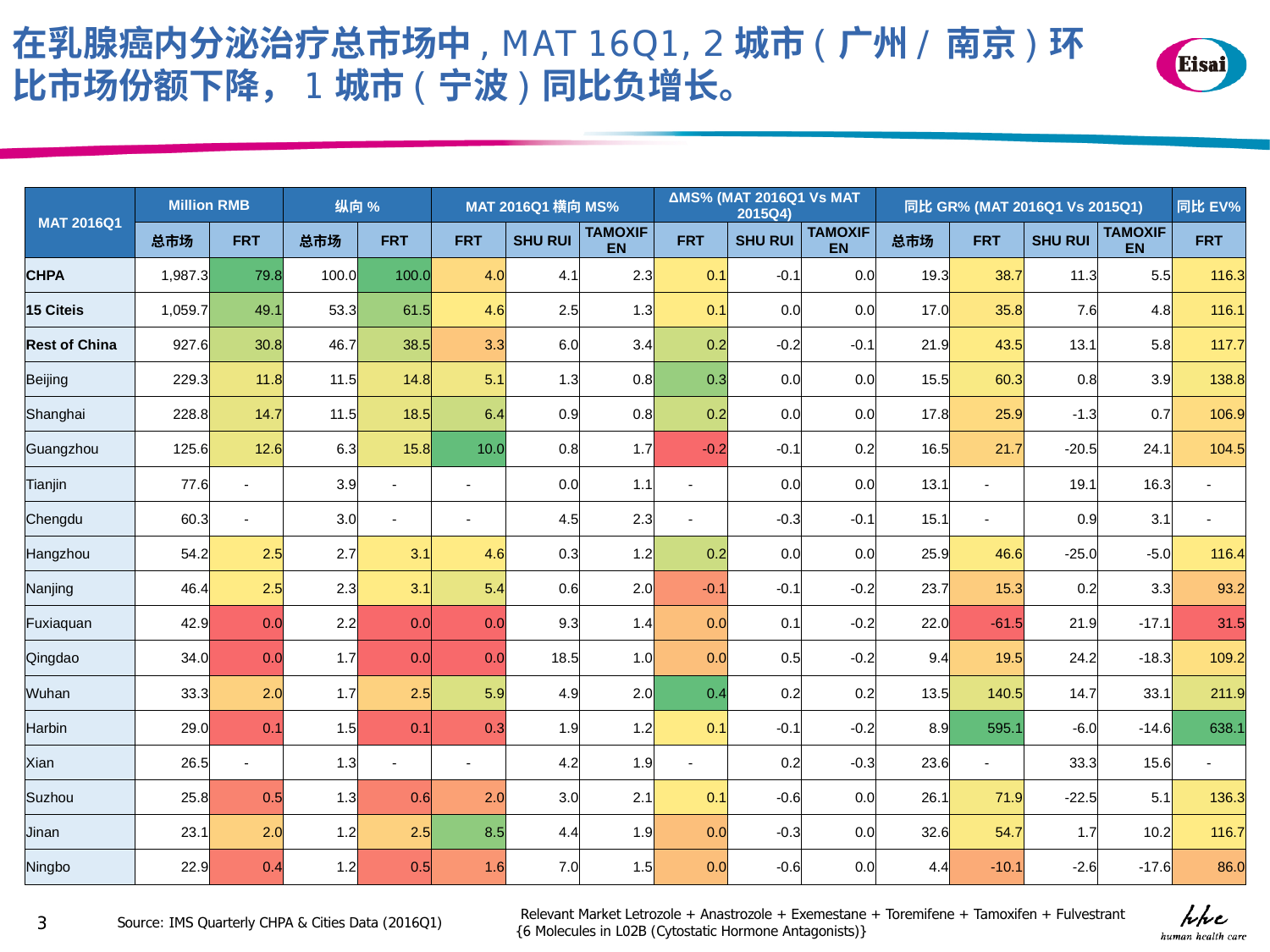

在乳腺癌内分泌治疗总市场中, MAT 16Q1, 2城市(广州/南京)环比市场份额下降，1城市(宁波)同比负增长。
| MAT 2016Q1 | Million RMB |  | 纵向% |  | MAT 2016Q1横向MS% |  |  | ΔMS% (MAT 2016Q1 Vs MAT 2015Q4) |  |  | 同比GR% (MAT 2016Q1 Vs 2015Q1) |  |  |  | 同比EV% |
| --- | --- | --- | --- | --- | --- | --- | --- | --- | --- | --- | --- | --- | --- | --- | --- |
|  | 总市场 | FRT | 总市场 | FRT | FRT | SHU RUI | TAMOXIFEN | FRT | SHU RUI | TAMOXIFEN | 总市场 | FRT | SHU RUI | TAMOXIFEN | FRT |
| CHPA | 1,987.3 | 79.8 | 100.0 | 100.0 | 4.0 | 4.1 | 2.3 | 0.1 | -0.1 | 0.0 | 19.3 | 38.7 | 11.3 | 5.5 | 116.3 |
| 15 Citeis | 1,059.7 | 49.1 | 53.3 | 61.5 | 4.6 | 2.5 | 1.3 | 0.1 | 0.0 | 0.0 | 17.0 | 35.8 | 7.6 | 4.8 | 116.1 |
| Rest of China | 927.6 | 30.8 | 46.7 | 38.5 | 3.3 | 6.0 | 3.4 | 0.2 | -0.2 | -0.1 | 21.9 | 43.5 | 13.1 | 5.8 | 117.7 |
| Beijing | 229.3 | 11.8 | 11.5 | 14.8 | 5.1 | 1.3 | 0.8 | 0.3 | 0.0 | 0.0 | 15.5 | 60.3 | 0.8 | 3.9 | 138.8 |
| Shanghai | 228.8 | 14.7 | 11.5 | 18.5 | 6.4 | 0.9 | 0.8 | 0.2 | 0.0 | 0.0 | 17.8 | 25.9 | -1.3 | 0.7 | 106.9 |
| Guangzhou | 125.6 | 12.6 | 6.3 | 15.8 | 10.0 | 0.8 | 1.7 | -0.2 | -0.1 | 0.2 | 16.5 | 21.7 | -20.5 | 24.1 | 104.5 |
| Tianjin | 77.6 | - | 3.9 | - | - | 0.0 | 1.1 | - | 0.0 | 0.0 | 13.1 | - | 19.1 | 16.3 | - |
| Chengdu | 60.3 | - | 3.0 | - | - | 4.5 | 2.3 | - | -0.3 | -0.1 | 15.1 | - | 0.9 | 3.1 | - |
| Hangzhou | 54.2 | 2.5 | 2.7 | 3.1 | 4.6 | 0.3 | 1.2 | 0.2 | 0.0 | 0.0 | 25.9 | 46.6 | -25.0 | -5.0 | 116.4 |
| Nanjing | 46.4 | 2.5 | 2.3 | 3.1 | 5.4 | 0.6 | 2.0 | -0.1 | -0.1 | -0.2 | 23.7 | 15.3 | 0.2 | 3.3 | 93.2 |
| Fuxiaquan | 42.9 | 0.0 | 2.2 | 0.0 | 0.0 | 9.3 | 1.4 | 0.0 | 0.1 | -0.2 | 22.0 | -61.5 | 21.9 | -17.1 | 31.5 |
| Qingdao | 34.0 | 0.0 | 1.7 | 0.0 | 0.0 | 18.5 | 1.0 | 0.0 | 0.5 | -0.2 | 9.4 | 19.5 | 24.2 | -18.3 | 109.2 |
| Wuhan | 33.3 | 2.0 | 1.7 | 2.5 | 5.9 | 4.9 | 2.0 | 0.4 | 0.2 | 0.2 | 13.5 | 140.5 | 14.7 | 33.1 | 211.9 |
| Harbin | 29.0 | 0.1 | 1.5 | 0.1 | 0.3 | 1.9 | 1.2 | 0.1 | -0.1 | -0.2 | 8.9 | 595.1 | -6.0 | -14.6 | 638.1 |
| Xian | 26.5 | - | 1.3 | - | - | 4.2 | 1.9 | - | 0.2 | -0.3 | 23.6 | - | 33.3 | 15.6 | - |
| Suzhou | 25.8 | 0.5 | 1.3 | 0.6 | 2.0 | 3.0 | 2.1 | 0.1 | -0.6 | 0.0 | 26.1 | 71.9 | -22.5 | 5.1 | 136.3 |
| Jinan | 23.1 | 2.0 | 1.2 | 2.5 | 8.5 | 4.4 | 1.9 | 0.0 | -0.3 | 0.0 | 32.6 | 54.7 | 1.7 | 10.2 | 116.7 |
| Ningbo | 22.9 | 0.4 | 1.2 | 0.5 | 1.6 | 7.0 | 1.5 | 0.0 | -0.6 | 0.0 | 4.4 | -10.1 | -2.6 | -17.6 | 86.0 |
Source: IMS Quarterly CHPA & Cities Data (2016Q1)
 Relevant Market Letrozole + Anastrozole + Exemestane + Toremifene + Tamoxifen + Fulvestrant {6 Molecules in L02B (Cytostatic Hormone Antagonists)}
3